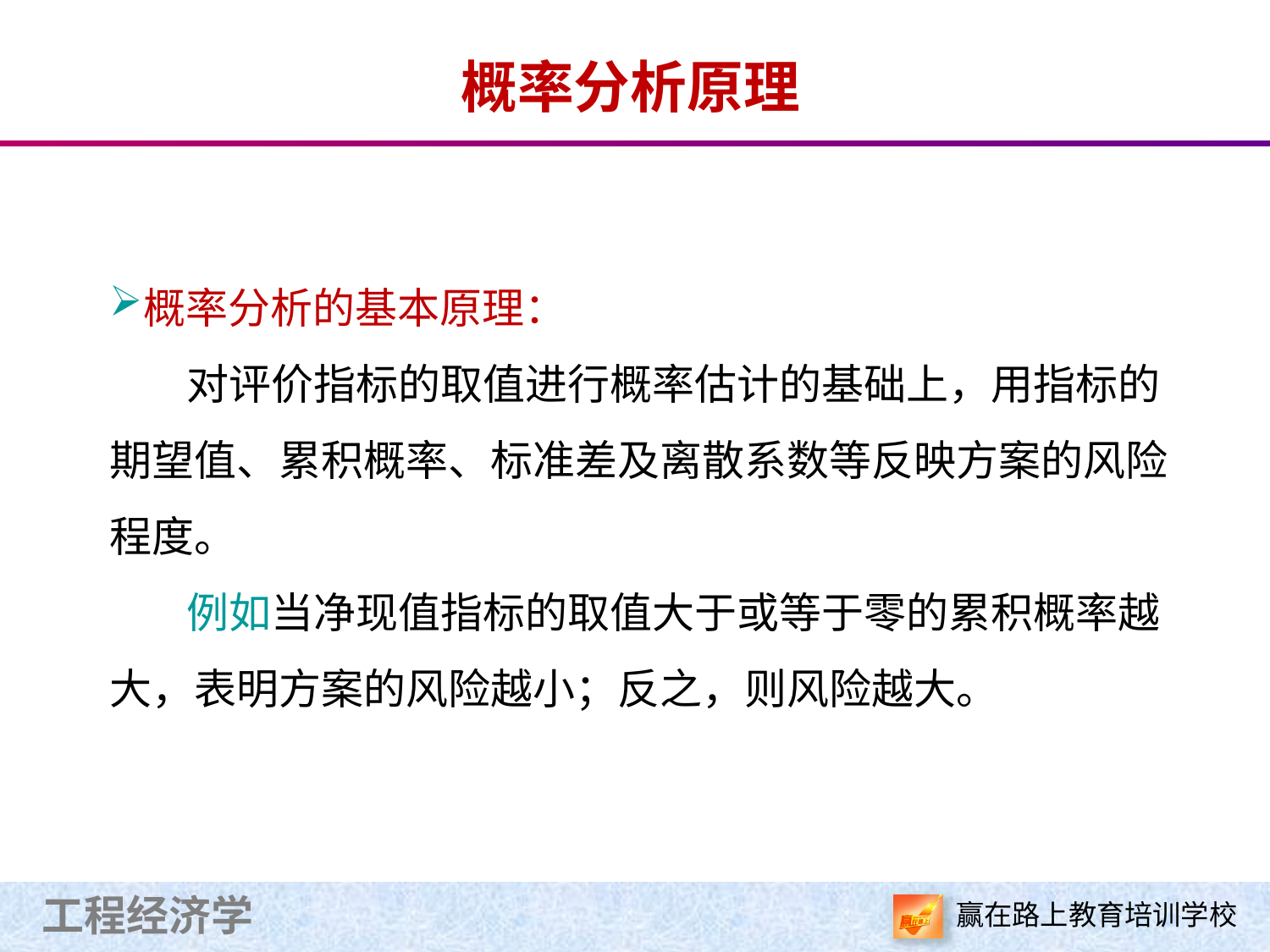

概率分析原理
概率分析的基本原理：
       对评价指标的取值进行概率估计的基础上，用指标的期望值、累积概率、标准差及离散系数等反映方案的风险程度。
       例如当净现值指标的取值大于或等于零的累积概率越大，表明方案的风险越小；反之，则风险越大。